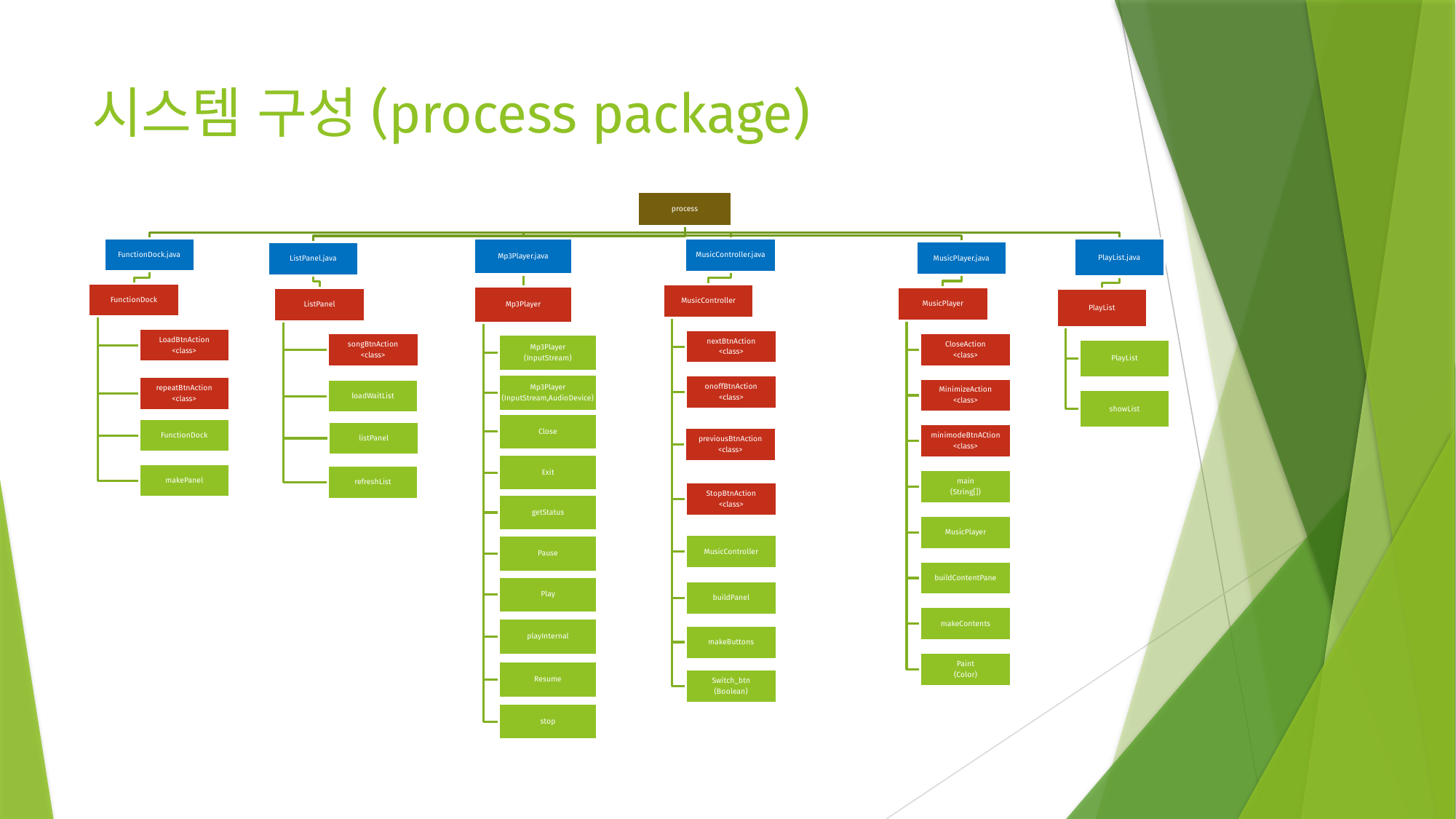

# 시스템 구성(process package)
process
FunctionDock.java
FunctionDock
LoadBtnAction
<class>
repeatBtnAction
<class>
FunctionDock
makePanel
ListPanel.java
ListPanel
songBtnAction
<class>
listPanel
loadWaitList
refreshList
Mp3Player.java
Mp3Player
Mp3Player
(InputStream)
Mp3Player
(InputStream,AudioDevice)
Close
Exit
getStatus
Pause
Play
playInternal
Resume
stop
MusicController.java
MusicController
nextBtnAction
<class>
onoffBtnAction
<class>
previousBtnAction
<class>
StopBtnAction
<class>
MusicController
buildPanel
makeButtons
Switch_btn
(Boolean)
MusicPlayer.java
MusicPlayer
CloseAction
<class>
MinimizeAction
<class>
minimodeBtnACtion
<class>
main
(String[])
MusicPlayer
buildContentPane
makeContents
Paint
(Color)
PlayList.java
PlayList
PlayList
showList